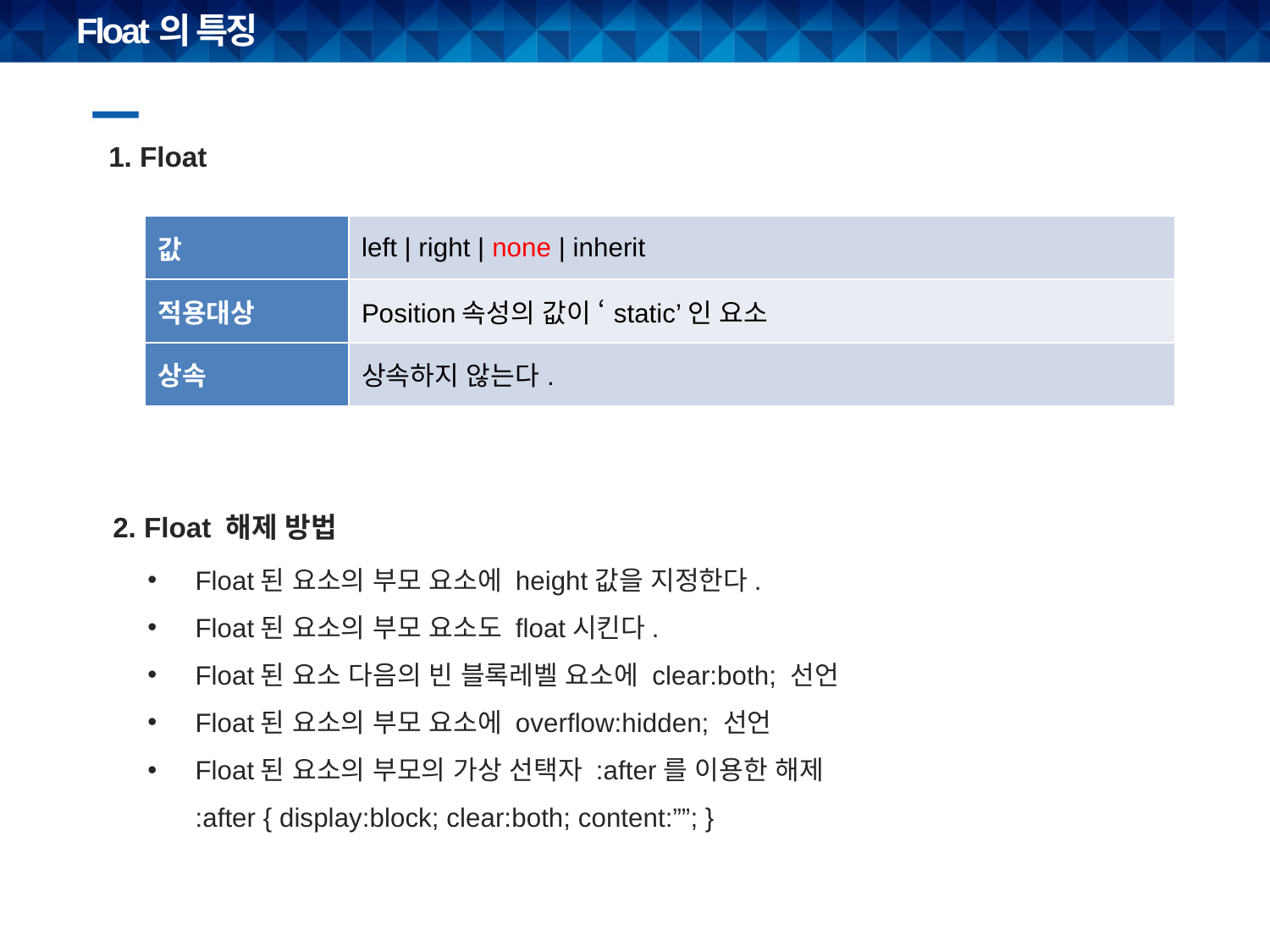

# Float의 특징
1. Float
| 값 | left | right | none | inherit |
| --- | --- |
| 적용대상 | Position속성의 값이 ‘static’인 요소 |
| 상속 | 상속하지 않는다. |
2. Float 해제 방법
Float된 요소의 부모 요소에 height값을 지정한다.
Float된 요소의 부모 요소도 float시킨다.
Float된 요소 다음의 빈 블록레벨 요소에 clear:both; 선언
Float된 요소의 부모 요소에 overflow:hidden; 선언
Float된 요소의 부모의 가상 선택자 :after를 이용한 해제
:after { display:block; clear:both; content:””; }